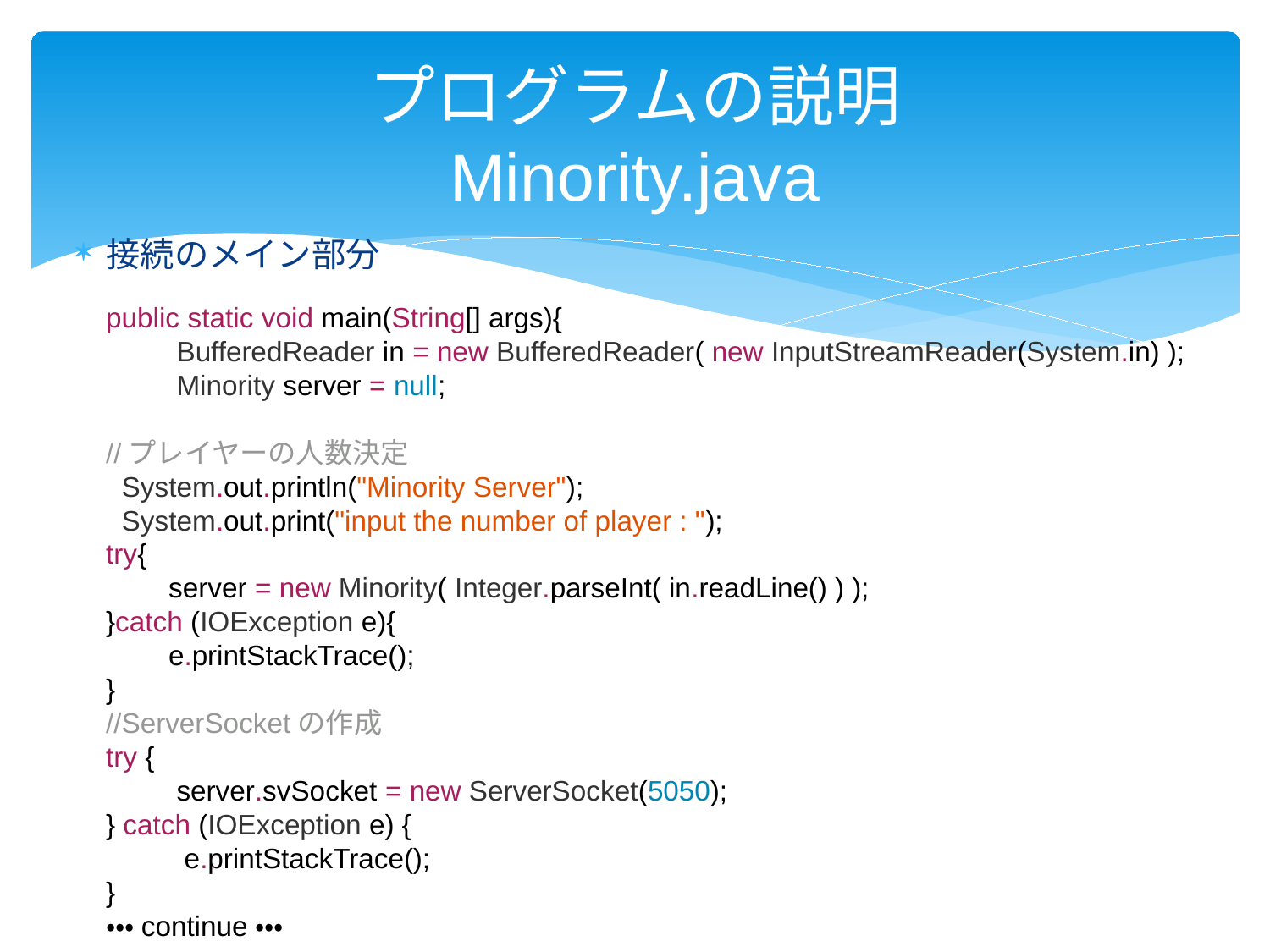

# プログラムの説明 Minority.java
接続のメイン部分

public static void main(String[] args){
         BufferedReader in = new BufferedReader( new InputStreamReader(System.in) );
         Minority server = null;

//プレイヤーの人数決定
  System.out.println("Minority Server");
  System.out.print("input the number of player : ");
try{
        server = new Minority( Integer.parseInt( in.readLine() ) );
}catch (IOException e){
        e.printStackTrace();
}
//ServerSocketの作成
try {
         server.svSocket = new ServerSocket(5050);
} catch (IOException e) {
          e.printStackTrace();
}
・・・continue・・・